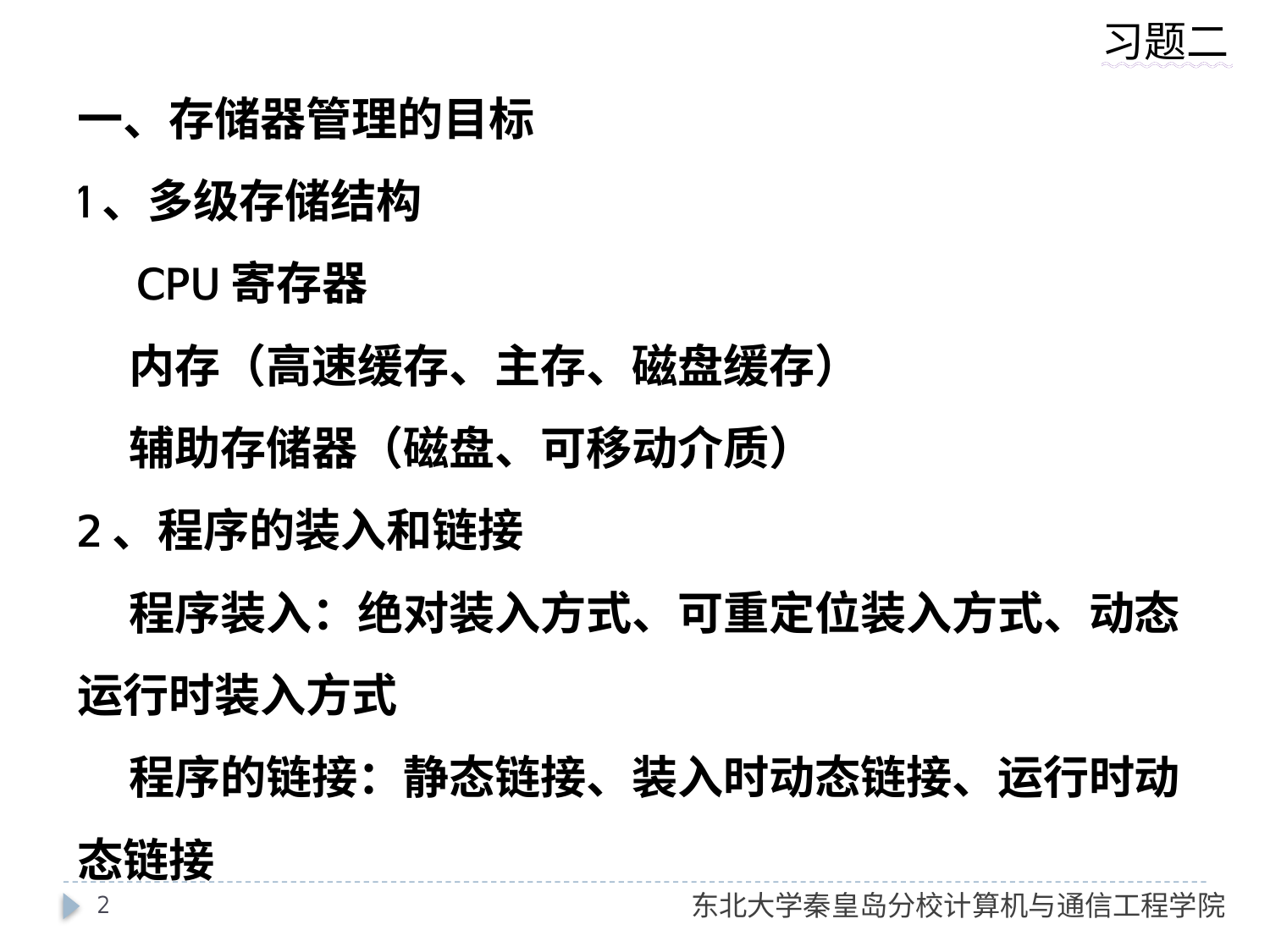

一、存储器管理的目标
1、多级存储结构
    CPU寄存器
    内存（高速缓存、主存、磁盘缓存）
    辅助存储器（磁盘、可移动介质）
2、程序的装入和链接
    程序装入：绝对装入方式、可重定位装入方式、动态运行时装入方式
    程序的链接：静态链接、装入时动态链接、运行时动态链接

2